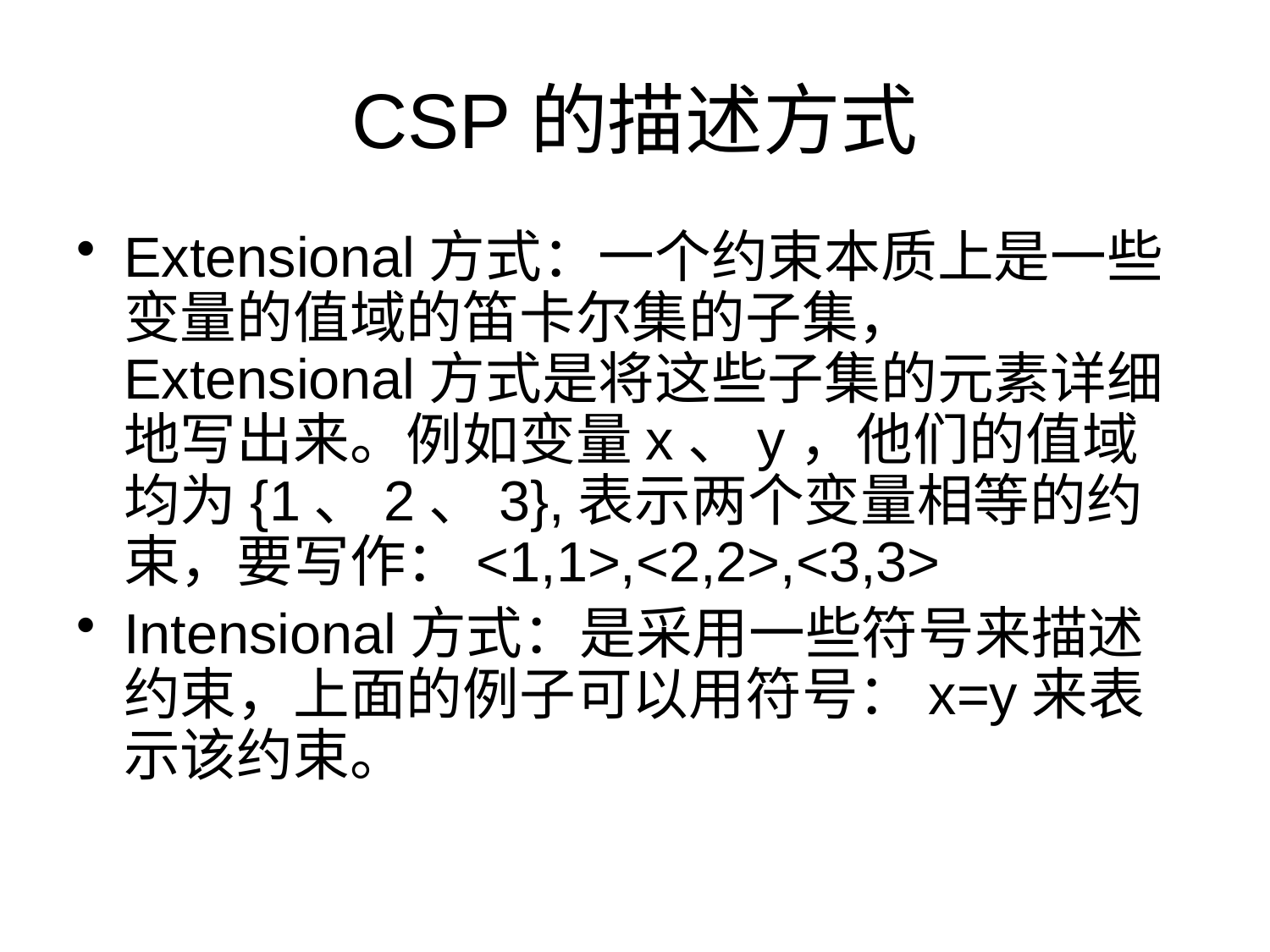

# CSP的描述方式
Extensional方式：一个约束本质上是一些变量的值域的笛卡尔集的子集， Extensional方式是将这些子集的元素详细地写出来。例如变量x、y，他们的值域均为{1、2、3},表示两个变量相等的约束，要写作：<1,1>,<2,2>,<3,3>
Intensional方式：是采用一些符号来描述约束，上面的例子可以用符号：x=y来表示该约束。